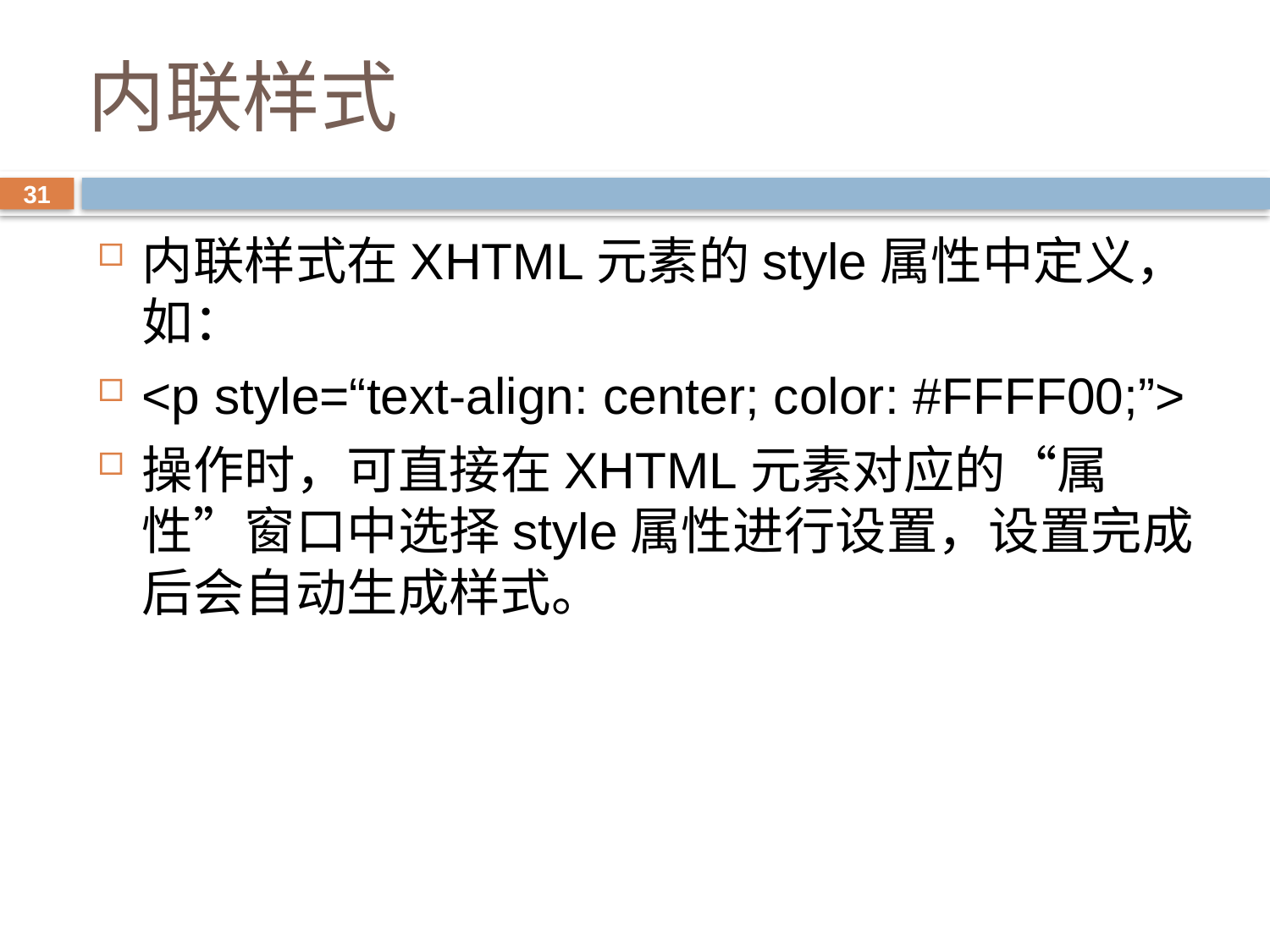

# 内联样式
31
内联样式在XHTML元素的style属性中定义，如：
<p style=“text-align: center; color: #FFFF00;”>
操作时，可直接在XHTML元素对应的“属性”窗口中选择style属性进行设置，设置完成后会自动生成样式。